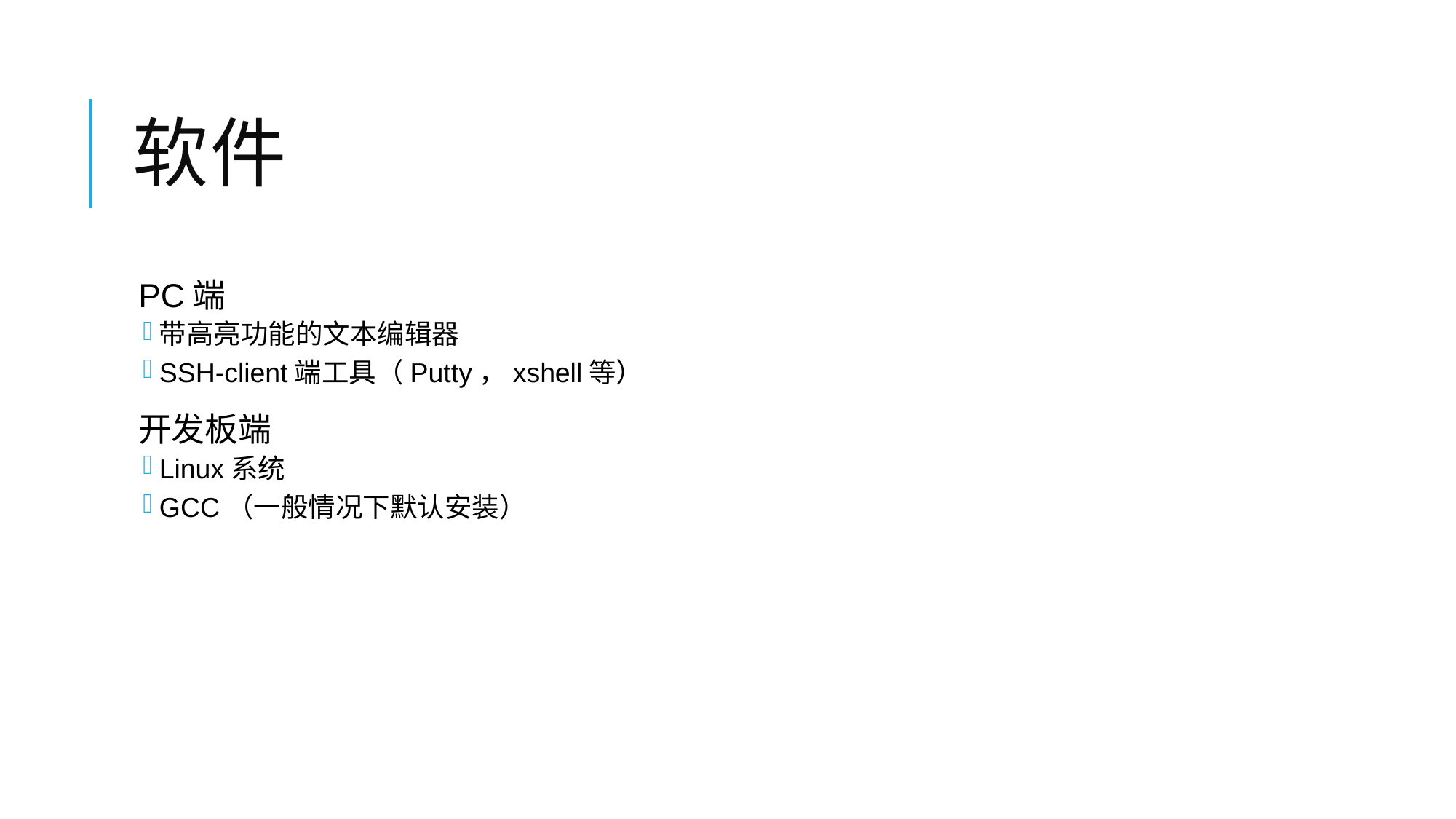

# 软件
PC端
带高亮功能的文本编辑器
SSH-client端工具（Putty，xshell等）
开发板端
Linux系统
GCC（一般情况下默认安装）